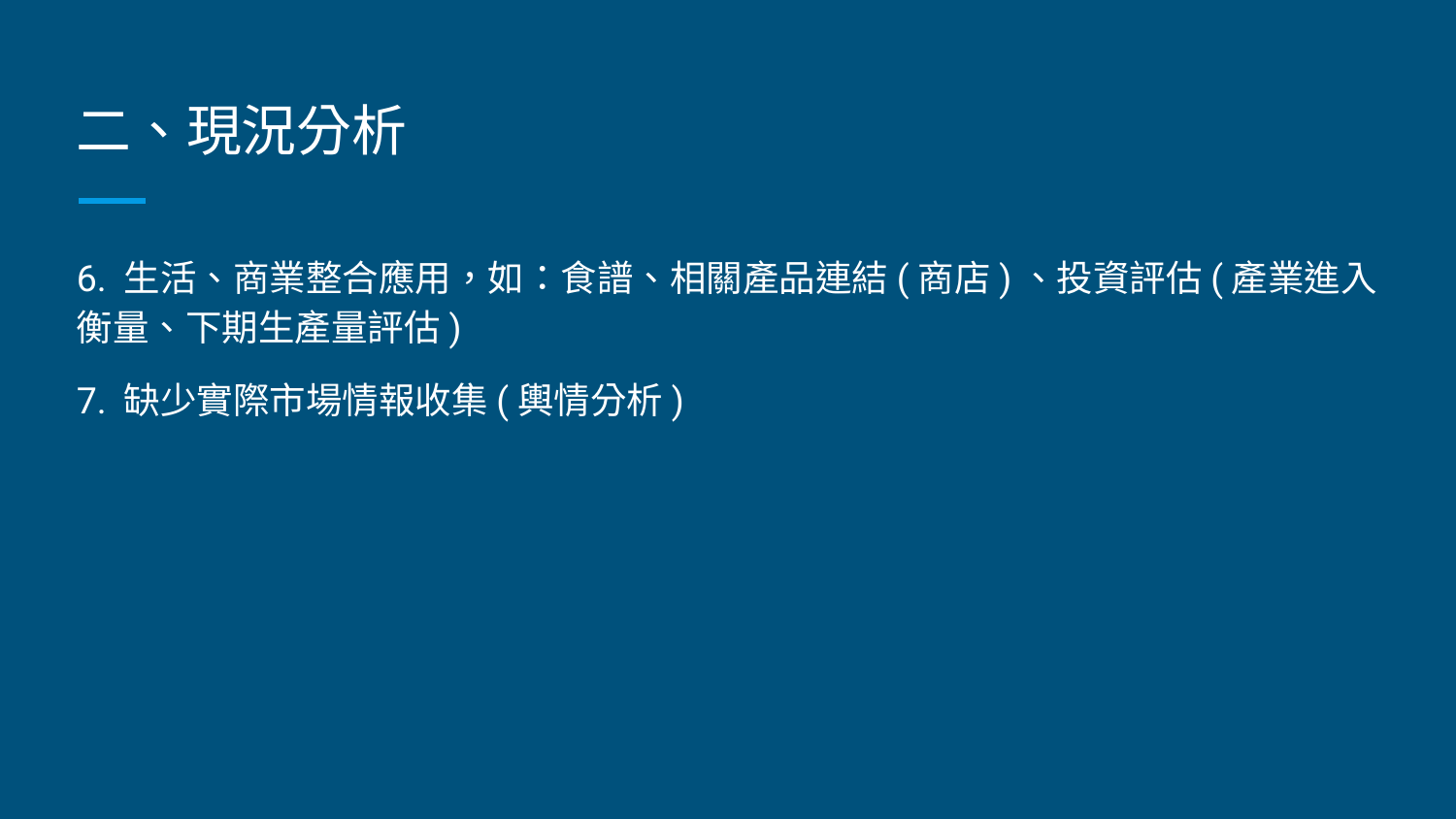

# 二、現況分析
6. 生活、商業整合應用，如：食譜、相關產品連結(商店)、投資評估(產業進入衡量、下期生產量評估)
7. 缺少實際市場情報收集(輿情分析)